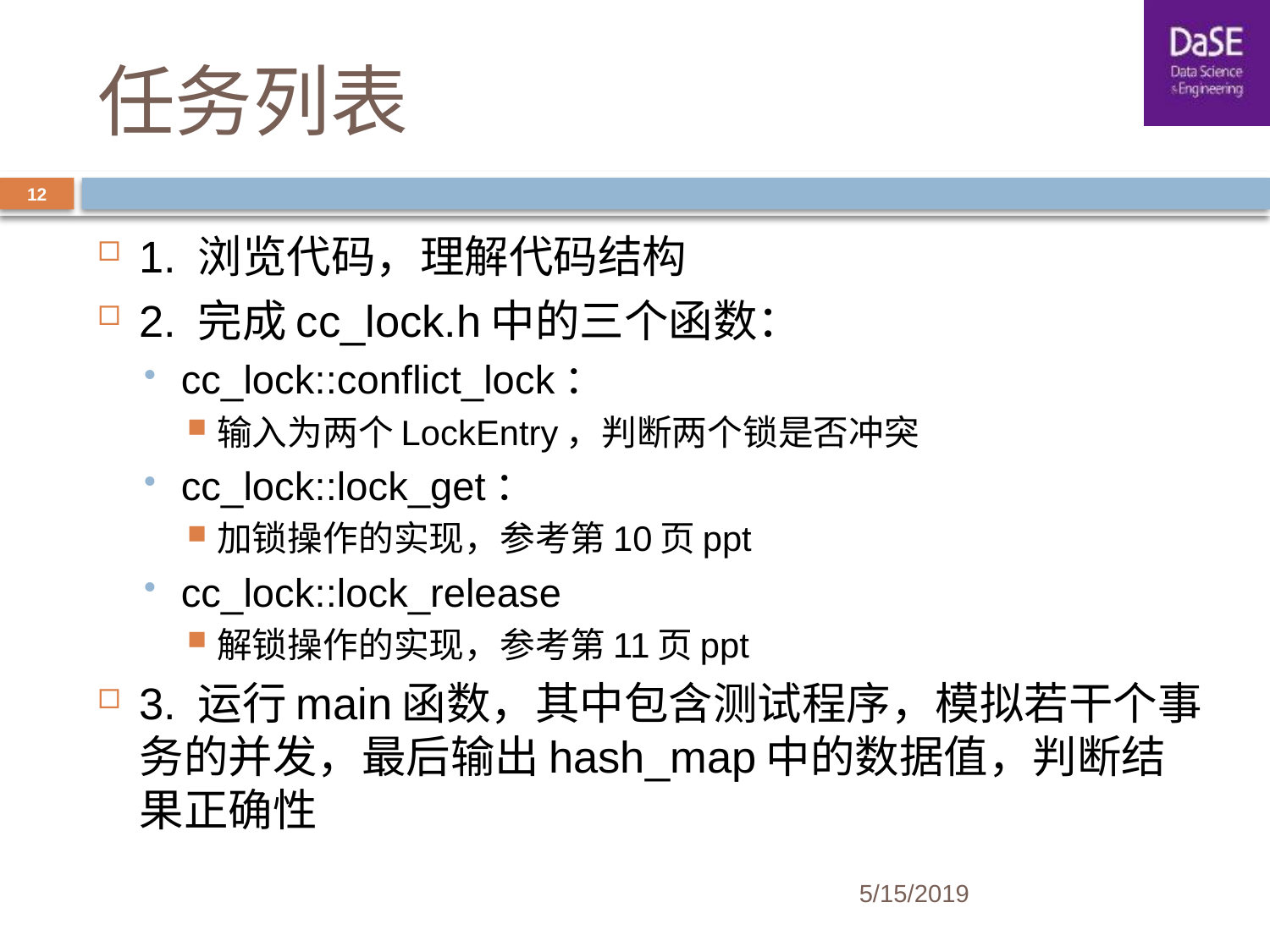

# 任务列表
12
1. 浏览代码，理解代码结构
2. 完成cc_lock.h中的三个函数：
cc_lock::conflict_lock：
输入为两个LockEntry，判断两个锁是否冲突
cc_lock::lock_get：
加锁操作的实现，参考第10页ppt
cc_lock::lock_release
解锁操作的实现，参考第11页ppt
3. 运行main函数，其中包含测试程序，模拟若干个事务的并发，最后输出hash_map中的数据值，判断结果正确性
5/15/2019